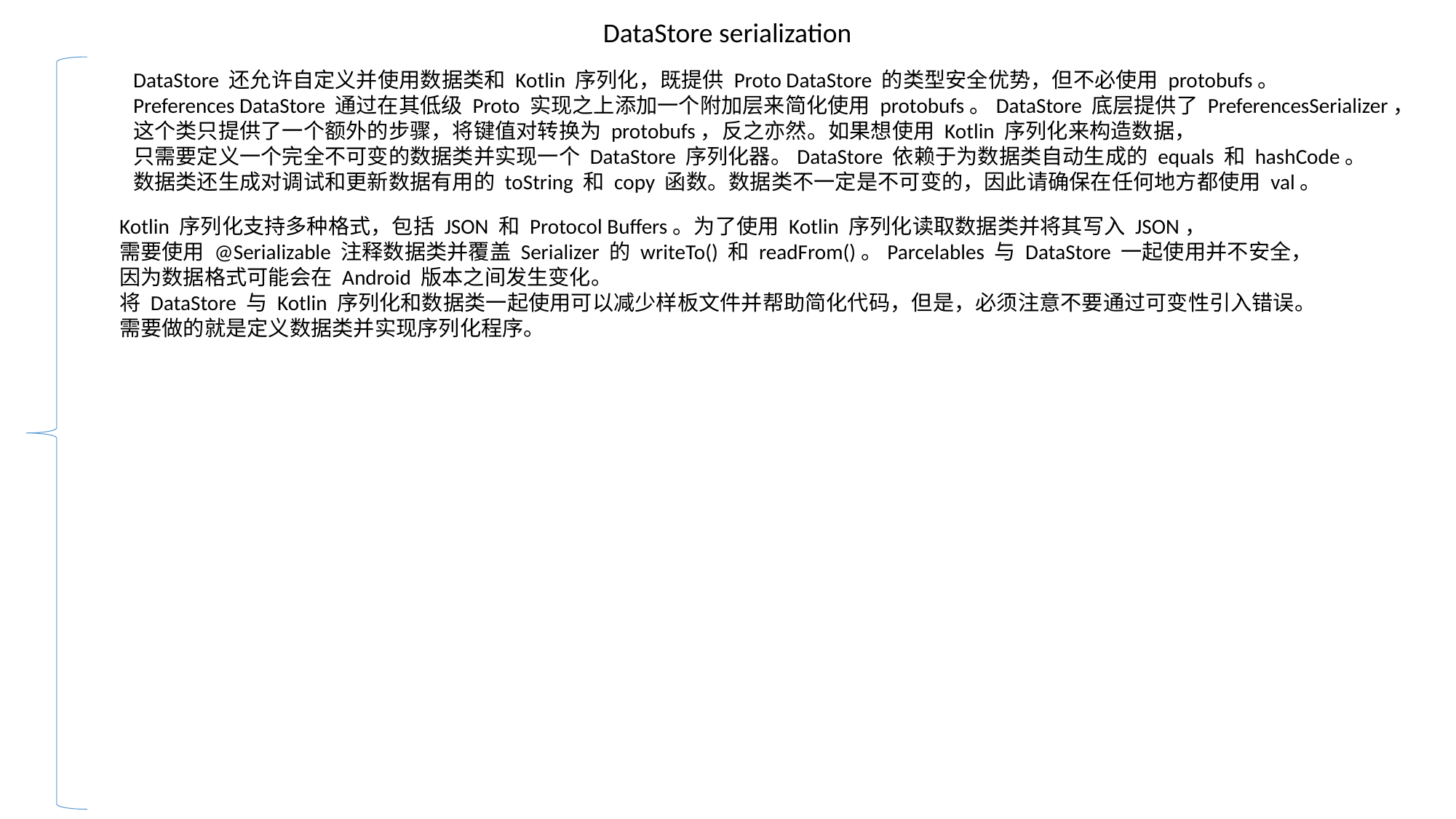

DataStore serialization

DataStore 还允许自定义并使用数据类和 Kotlin 序列化，既提供 Proto DataStore 的类型安全优势，但不必使用 protobufs。
Preferences DataStore 通过在其低级 Proto 实现之上添加一个附加层来简化使用 protobufs。DataStore 底层提供了 PreferencesSerializer，
这个类只提供了一个额外的步骤，将键值对转换为 protobufs，反之亦然。如果想使用 Kotlin 序列化来构造数据，
只需要定义一个完全不可变的数据类并实现一个 DataStore 序列化器。DataStore 依赖于为数据类自动生成的 equals 和 hashCode。
数据类还生成对调试和更新数据有用的 toString 和 copy 函数。数据类不一定是不可变的，因此请确保在任何地方都使用 val。
Kotlin 序列化支持多种格式，包括 JSON 和 Protocol Buffers。为了使用 Kotlin 序列化读取数据类并将其写入 JSON，
需要使用 @Serializable 注释数据类并覆盖 Serializer 的 writeTo() 和 readFrom()。Parcelables 与 DataStore 一起使用并不安全，
因为数据格式可能会在 Android 版本之间发生变化。
将 DataStore 与 Kotlin 序列化和数据类一起使用可以减少样板文件并帮助简化代码，但是，必须注意不要通过可变性引入错误。
需要做的就是定义数据类并实现序列化程序。